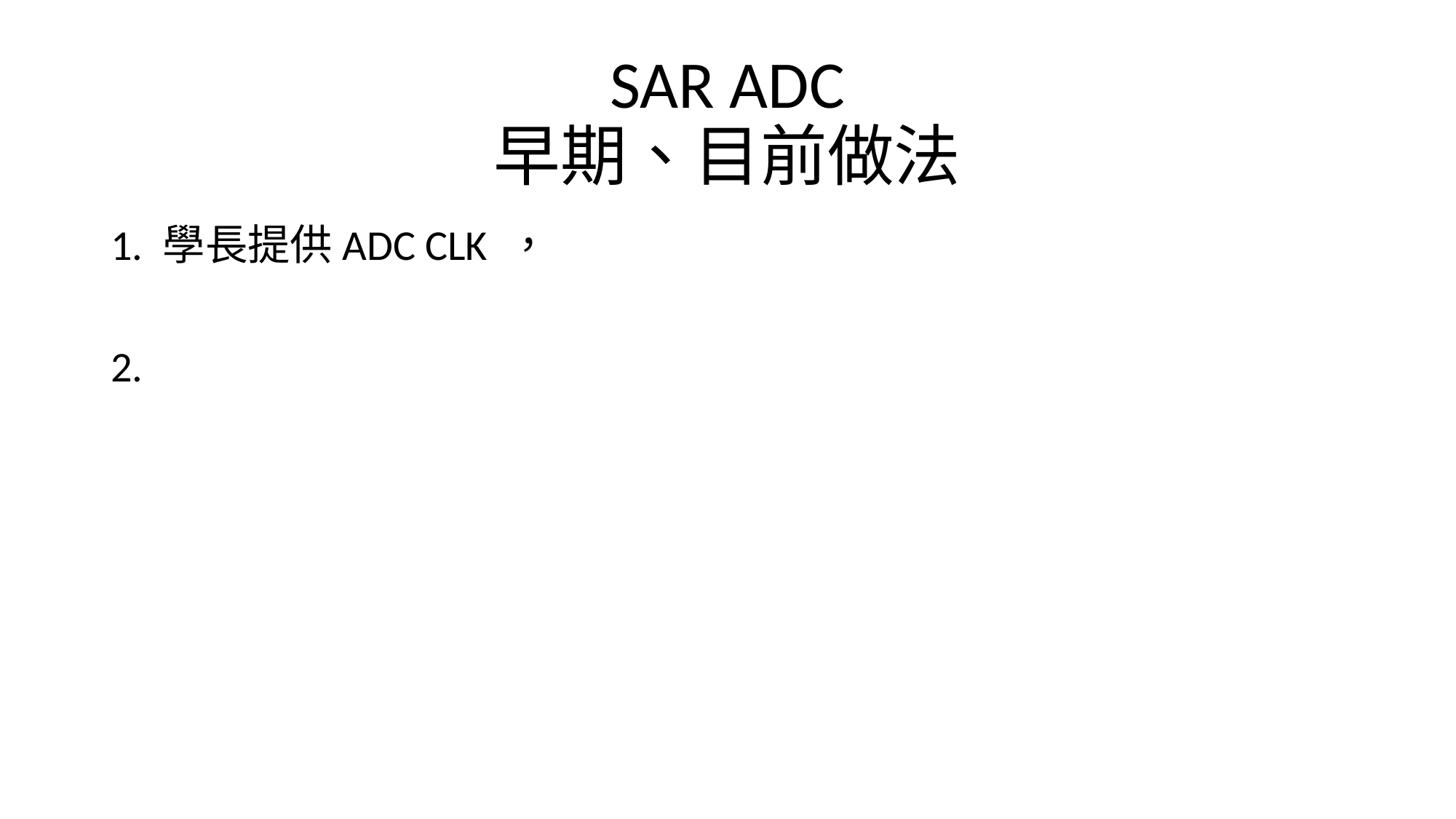

# SAR ADC 早期、目前做法
1. 學長提供ADC CLK ，

2.